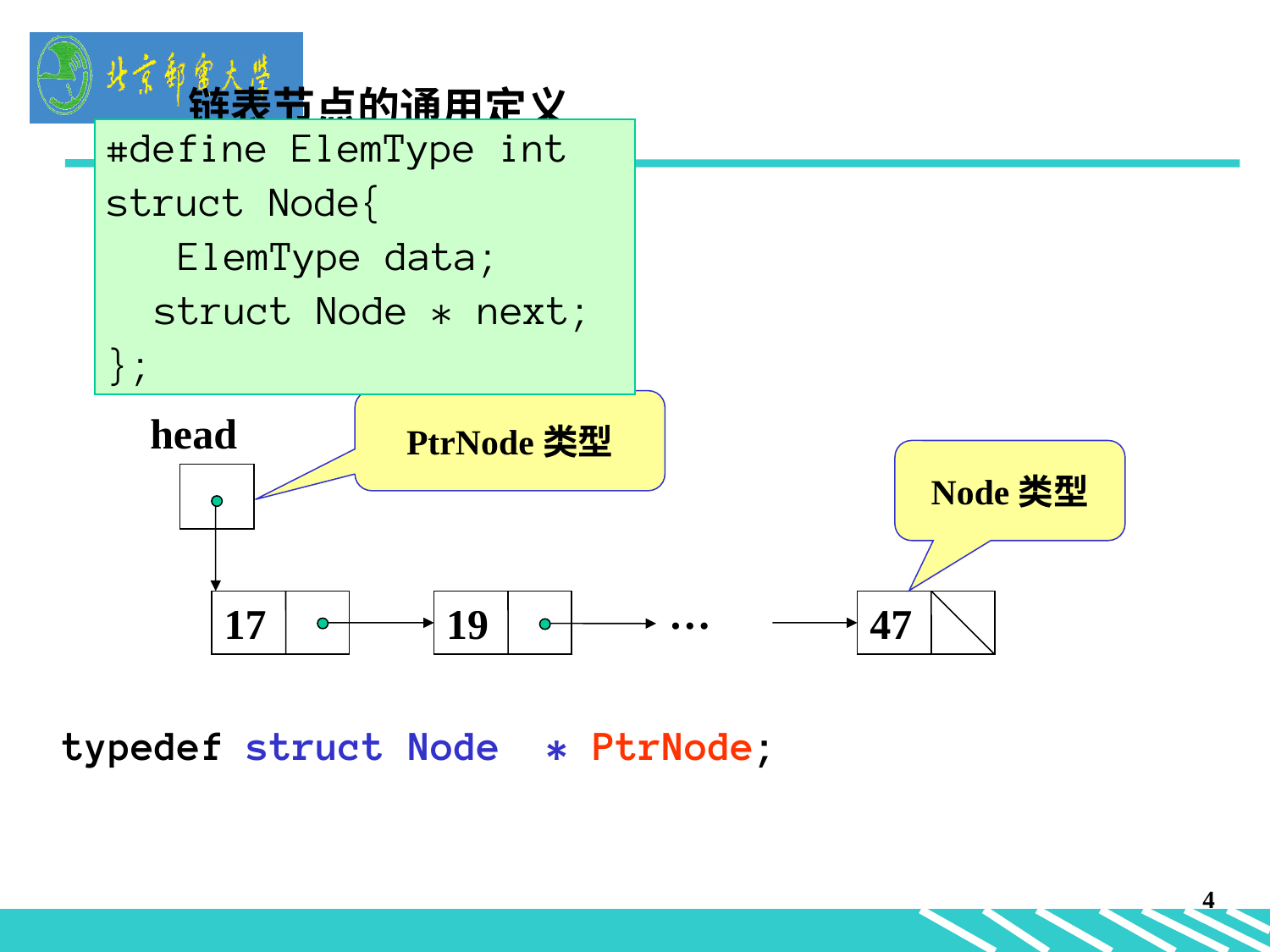

链表节点的通用定义
#define ElemType int
struct Node{
	 ElemType data;
	struct Node * next;
};
PtrNode类型
head

…
17

19

47

Node类型
typedef struct Node  * PtrNode;
4